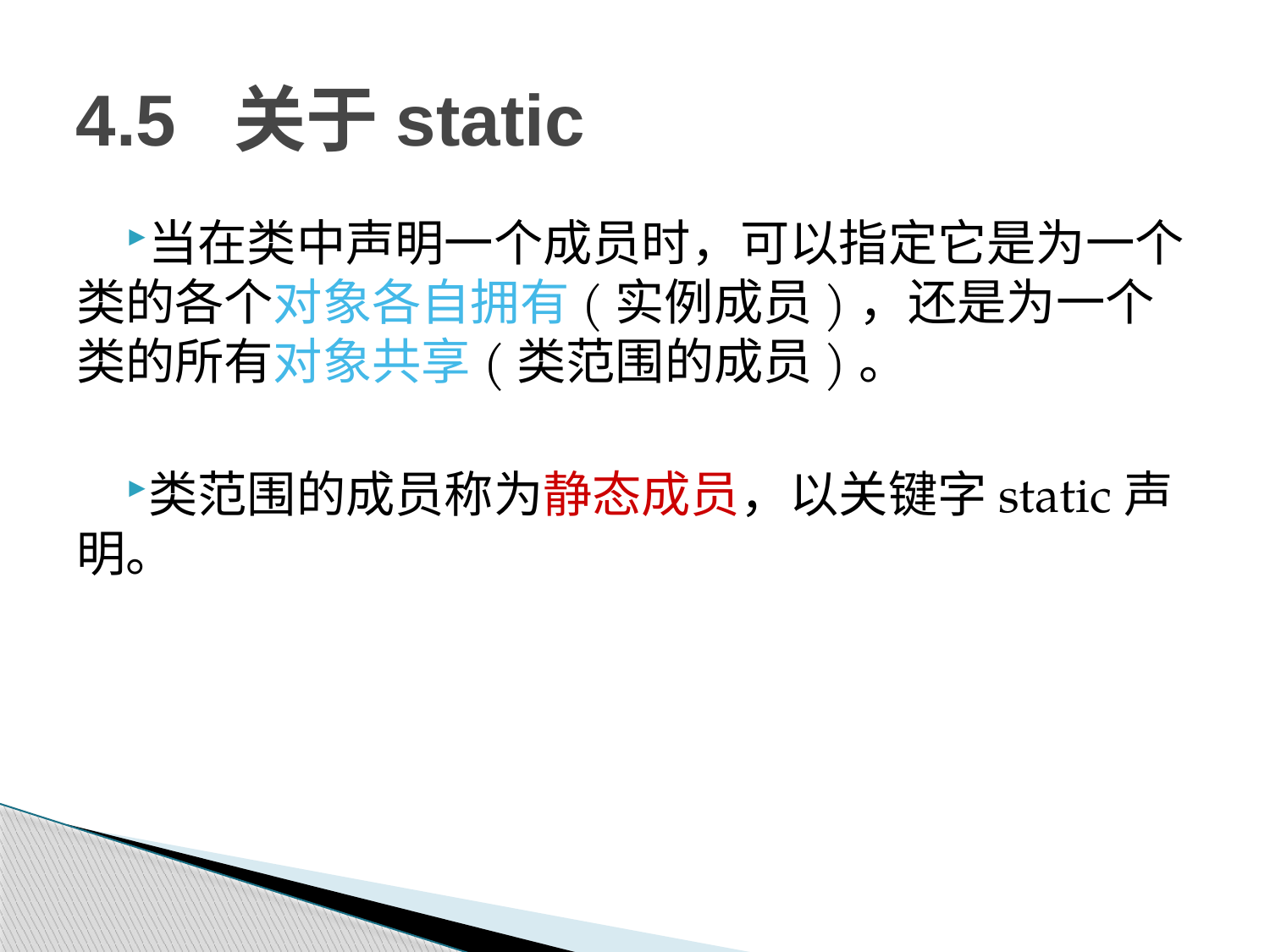

# 4.5  关于static
当在类中声明一个成员时，可以指定它是为一个类的各个对象各自拥有(实例成员)，还是为一个类的所有对象共享(类范围的成员)。

类范围的成员称为静态成员，以关键字static声明。